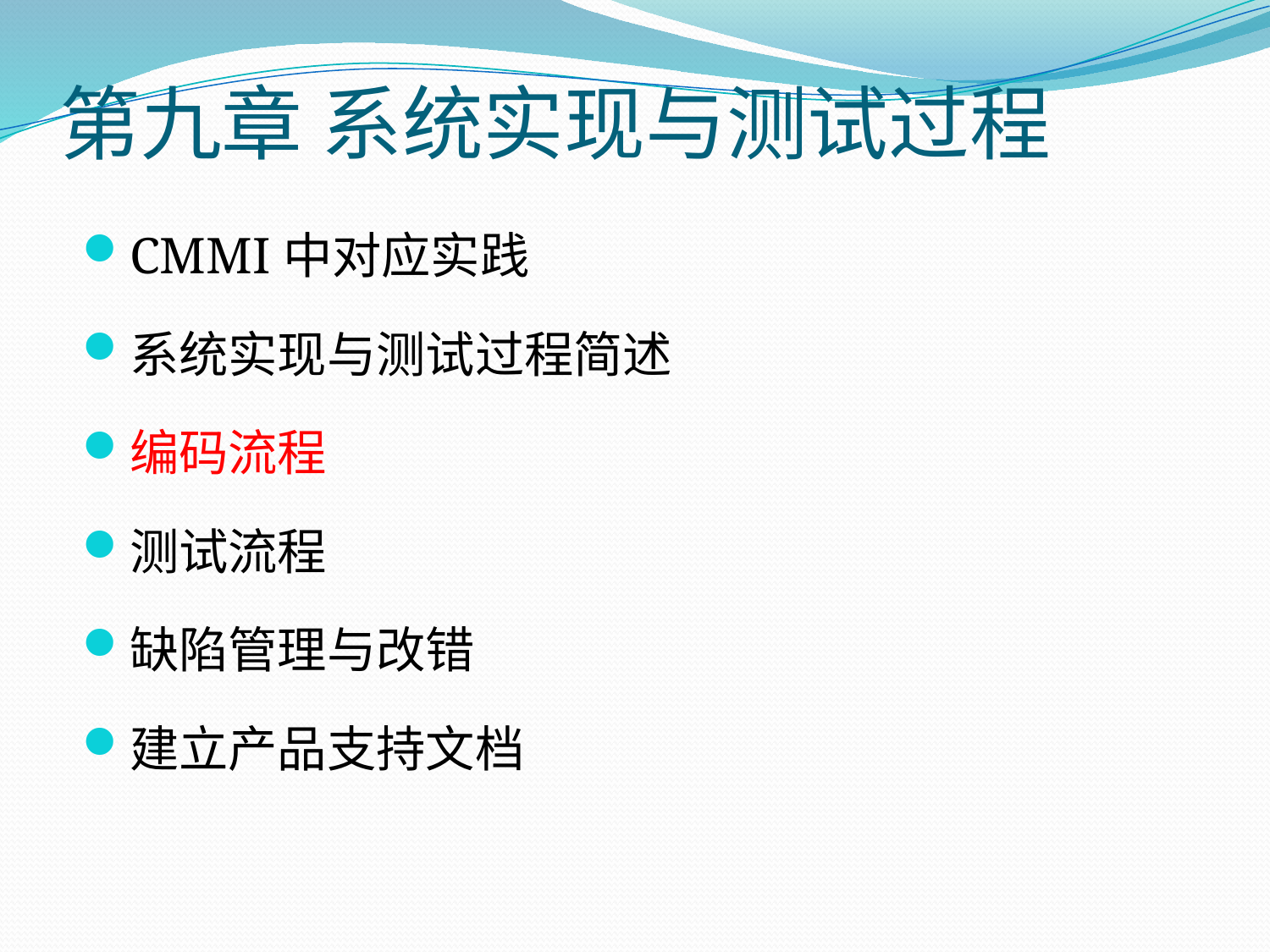

# 第九章 系统实现与测试过程
CMMI中对应实践
系统实现与测试过程简述
编码流程
测试流程
缺陷管理与改错
建立产品支持文档